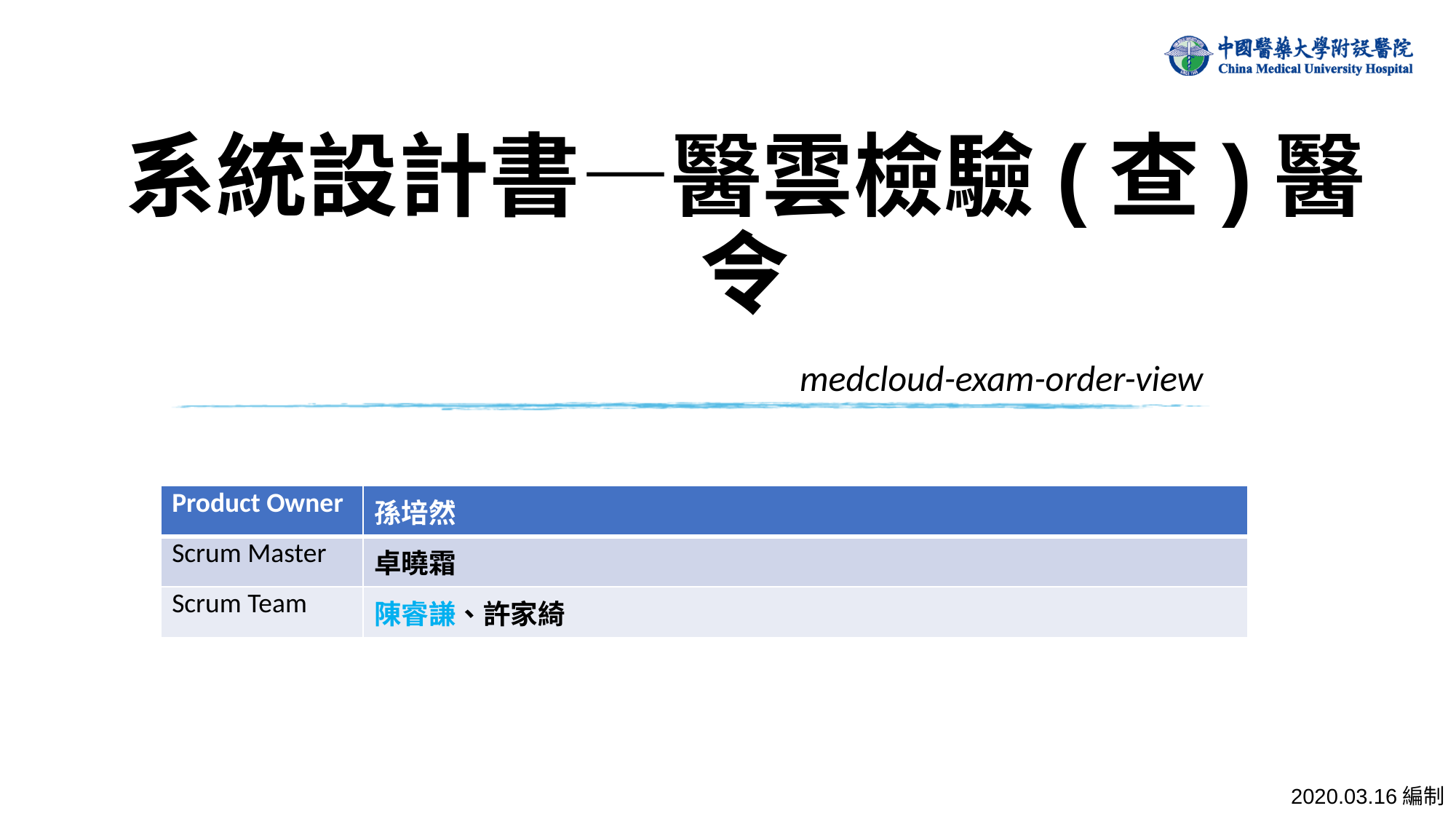

# 系統設計書—醫雲檢驗(查)醫令
medcloud-exam-order-view
| Product Owner | 孫培然 |
| --- | --- |
| Scrum Master | 卓曉霜 |
| Scrum Team | 陳睿謙、許家綺 |
2020.03.16編制